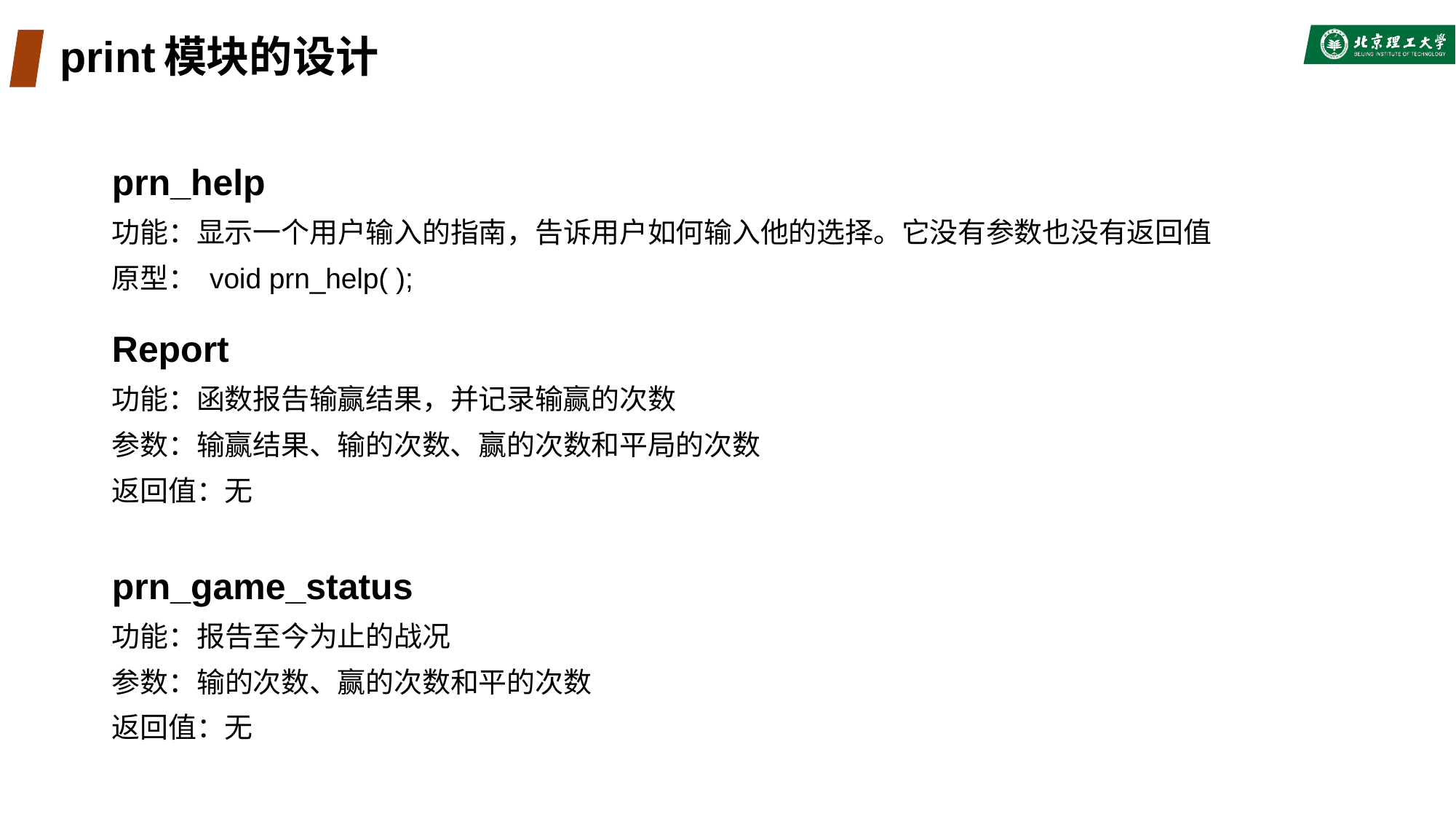

# print模块的设计
prn_help
功能：显示一个用户输入的指南，告诉用户如何输入他的选择。它没有参数也没有返回值
原型： void prn_help( );
Report
功能：函数报告输赢结果，并记录输赢的次数
参数：输赢结果、输的次数、赢的次数和平局的次数
返回值：无

prn_game_status
功能：报告至今为止的战况
参数：输的次数、赢的次数和平的次数
返回值：无